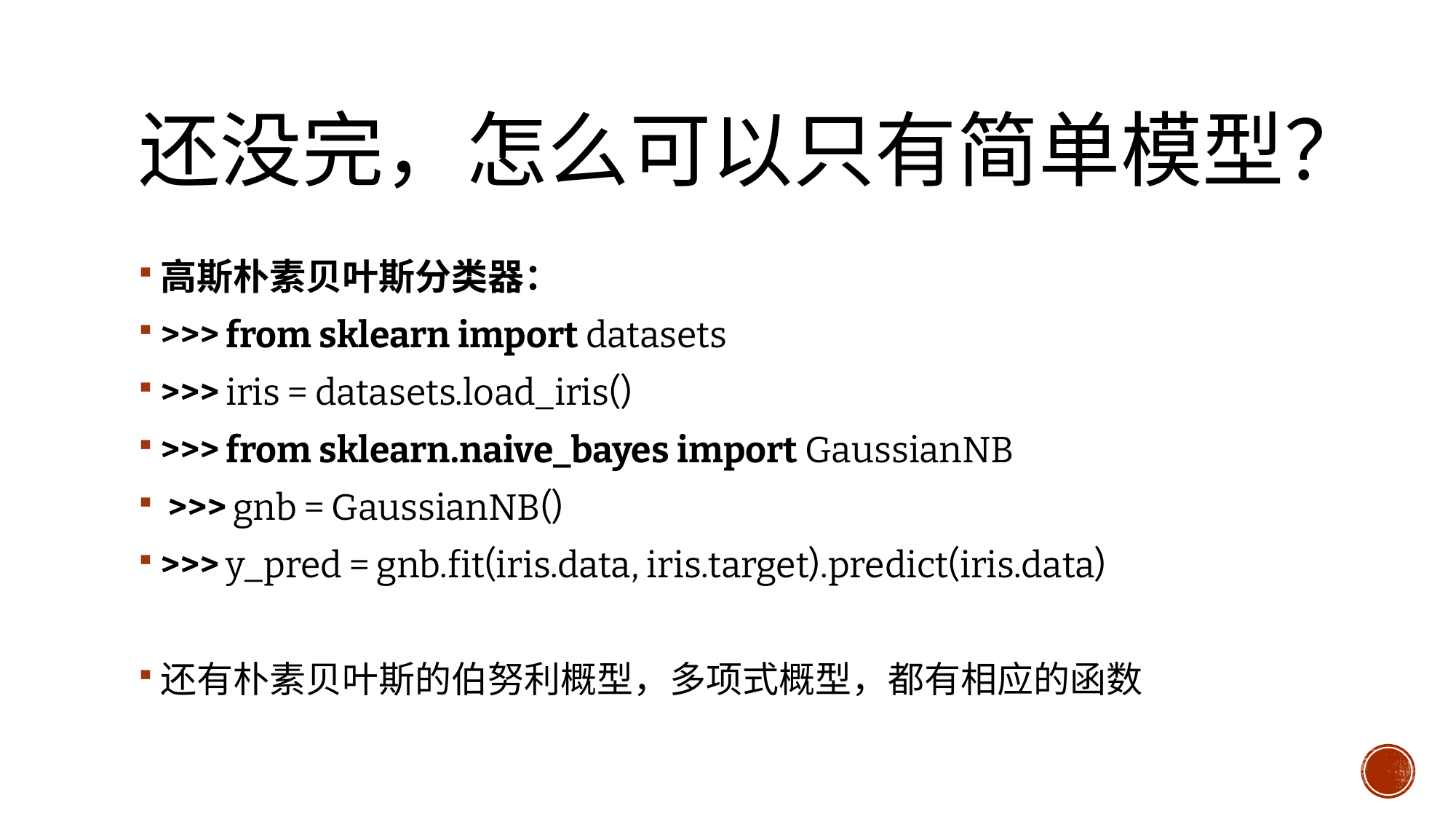

# 还没完，怎么可以只有简单模型？
高斯朴素贝叶斯分类器：
>>> from sklearn import datasets
>>> iris = datasets.load_iris()
>>> from sklearn.naive_bayes import GaussianNB
 >>> gnb = GaussianNB()
>>> y_pred = gnb.fit(iris.data, iris.target).predict(iris.data)

还有朴素贝叶斯的伯努利概型，多项式概型，都有相应的函数